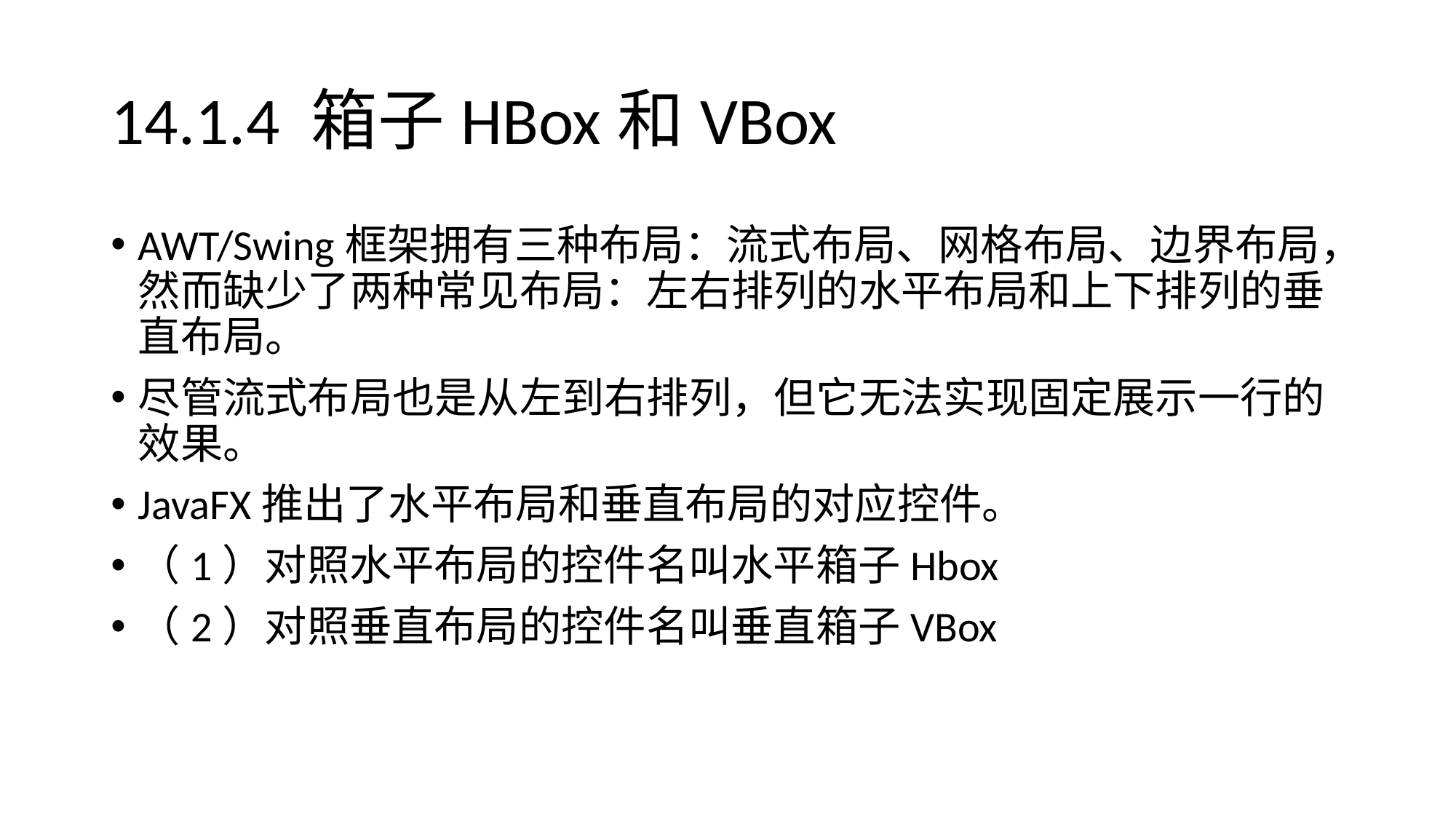

# 14.1.4 箱子HBox和VBox
AWT/Swing框架拥有三种布局：流式布局、网格布局、边界布局，然而缺少了两种常见布局：左右排列的水平布局和上下排列的垂直布局。
尽管流式布局也是从左到右排列，但它无法实现固定展示一行的效果。
JavaFX推出了水平布局和垂直布局的对应控件。
（1）对照水平布局的控件名叫水平箱子Hbox
（2）对照垂直布局的控件名叫垂直箱子VBox